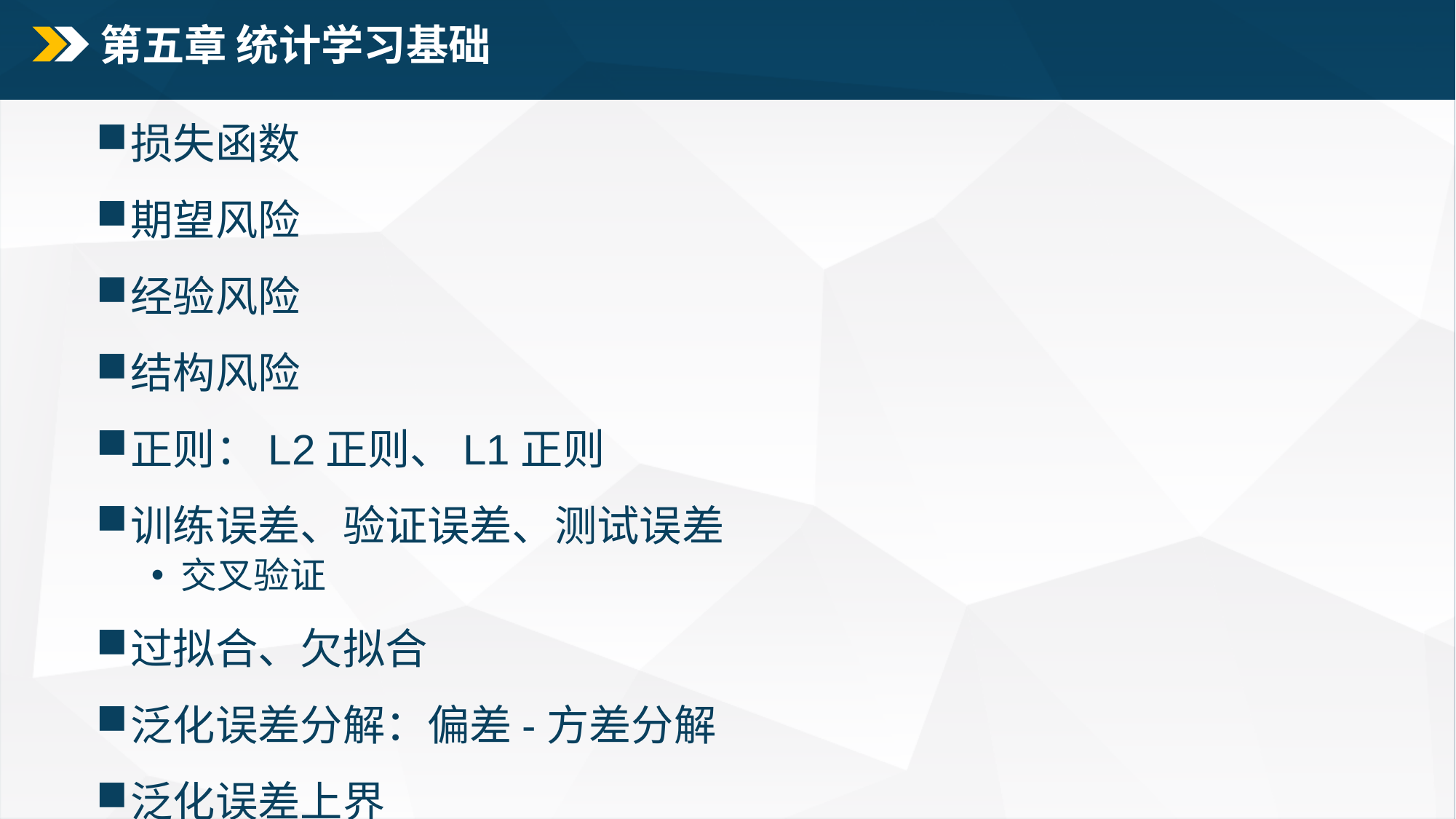

# 第五章 统计学习基础
损失函数
期望风险
经验风险
结构风险
正则：L2正则、L1正则
训练误差、验证误差、测试误差
 交叉验证
过拟合、欠拟合
泛化误差分解：偏差-方差分解
泛化误差上界